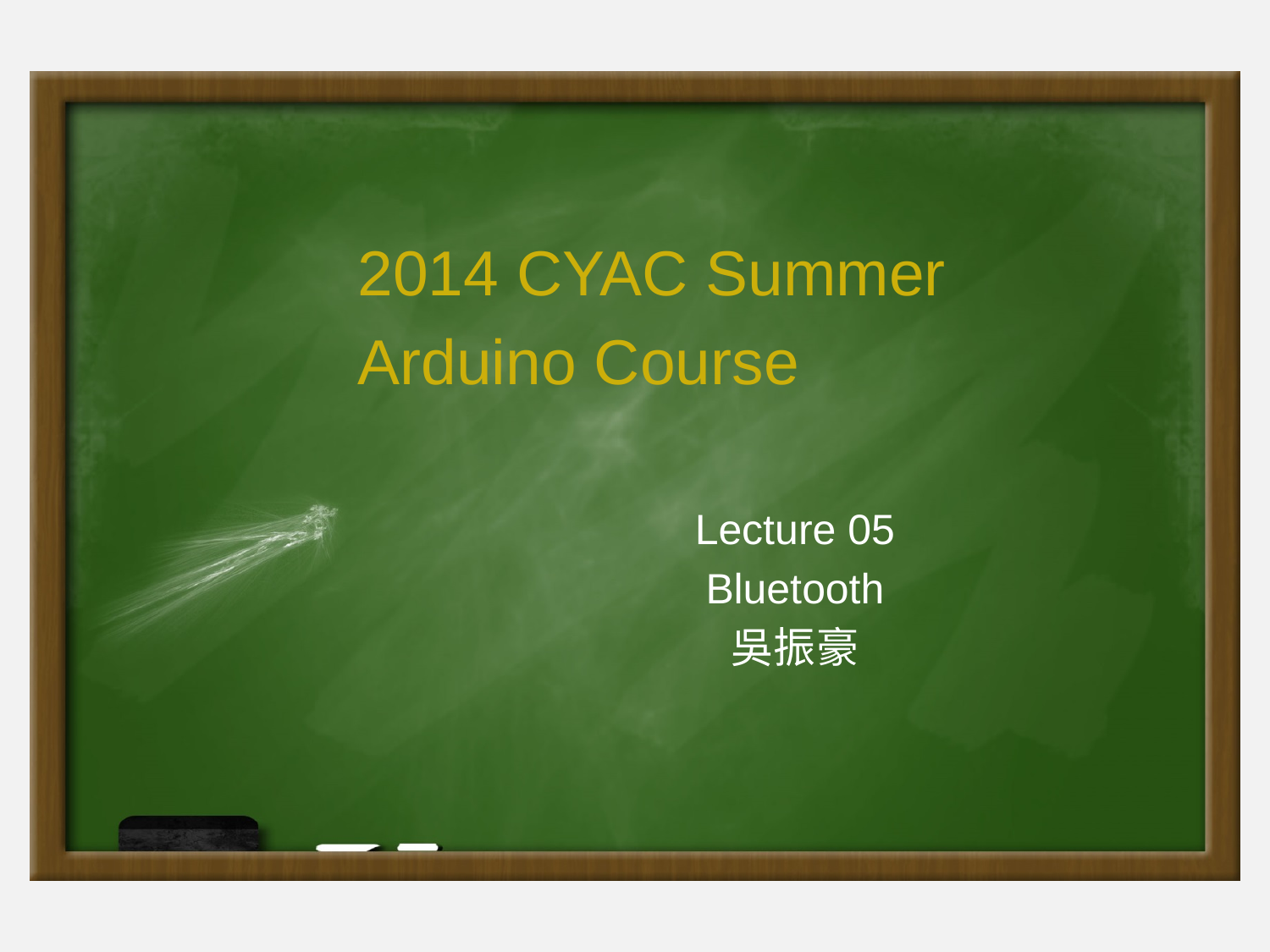

2014 CYAC Summer
Arduino Course
Lecture 05
Bluetooth
吳振豪